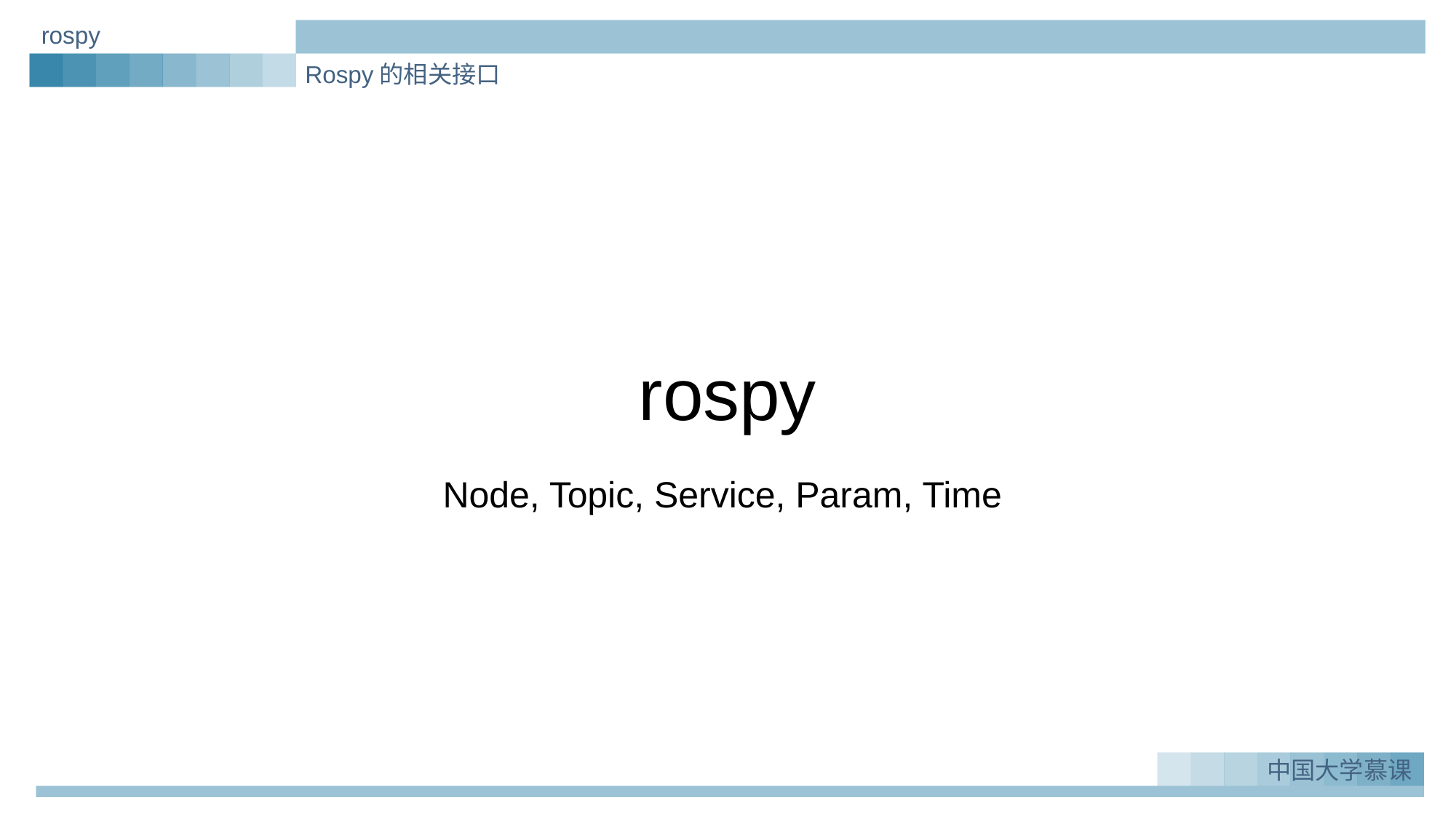

rospy
Node, Topic, Service, Param, Time
rospy
Rospy的相关接口
中国大学慕课